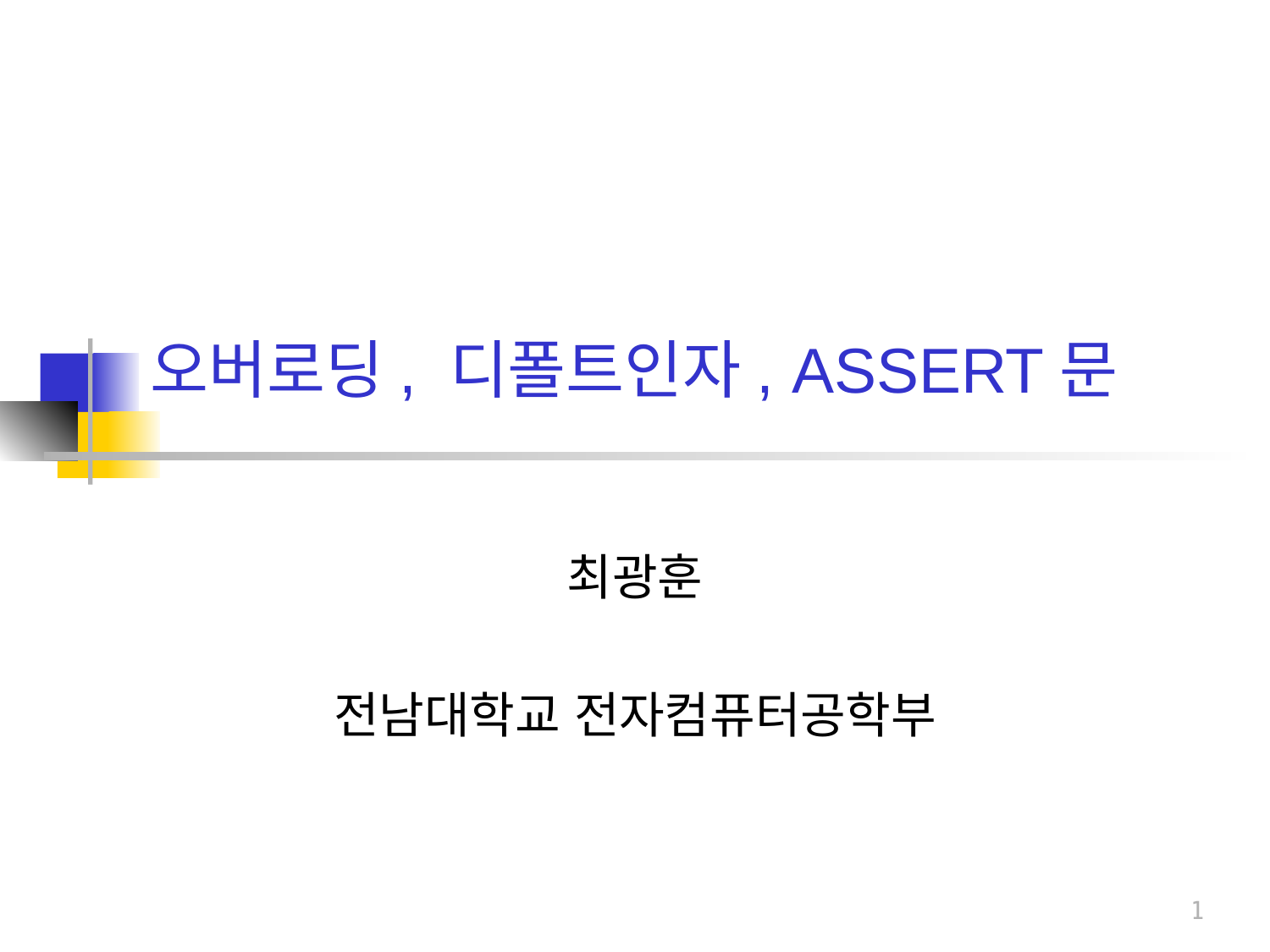

# 오버로딩, 디폴트인자, ASSERT문
최광훈

전남대학교 전자컴퓨터공학부
1